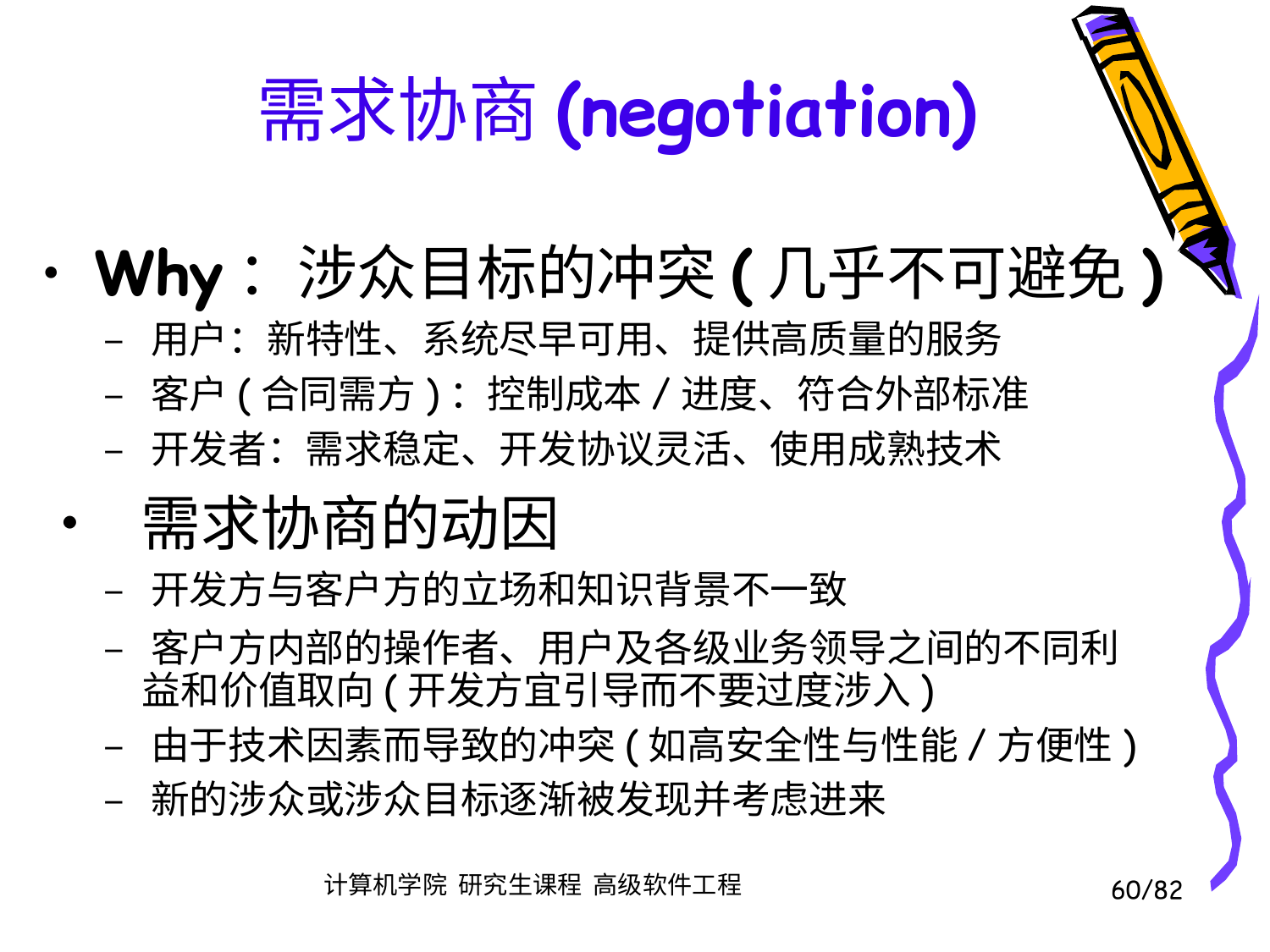

需求协商(negotiation)

•  Why：涉众目标的冲突(几乎不可避免)
	–  用户：新特性、系统尽早可用、提供高质量的服务
	–  客户(合同需方)：控制成本/进度、符合外部标准
	–  开发者：需求稳定、开发协议灵活、使用成熟技术
•  需求协商的动因
	–  开发方与客户方的立场和知识背景不一致
	–  客户方内部的操作者、用户及各级业务领导之间的不同利
		益和价值取向(开发方宜引导而不要过度涉入)
	–  由于技术因素而导致的冲突(如高安全性与性能/方便性)
	–  新的涉众或涉众目标逐渐被发现并考虑进来

60/82
计算机学院  研究生课程  高级软件工程